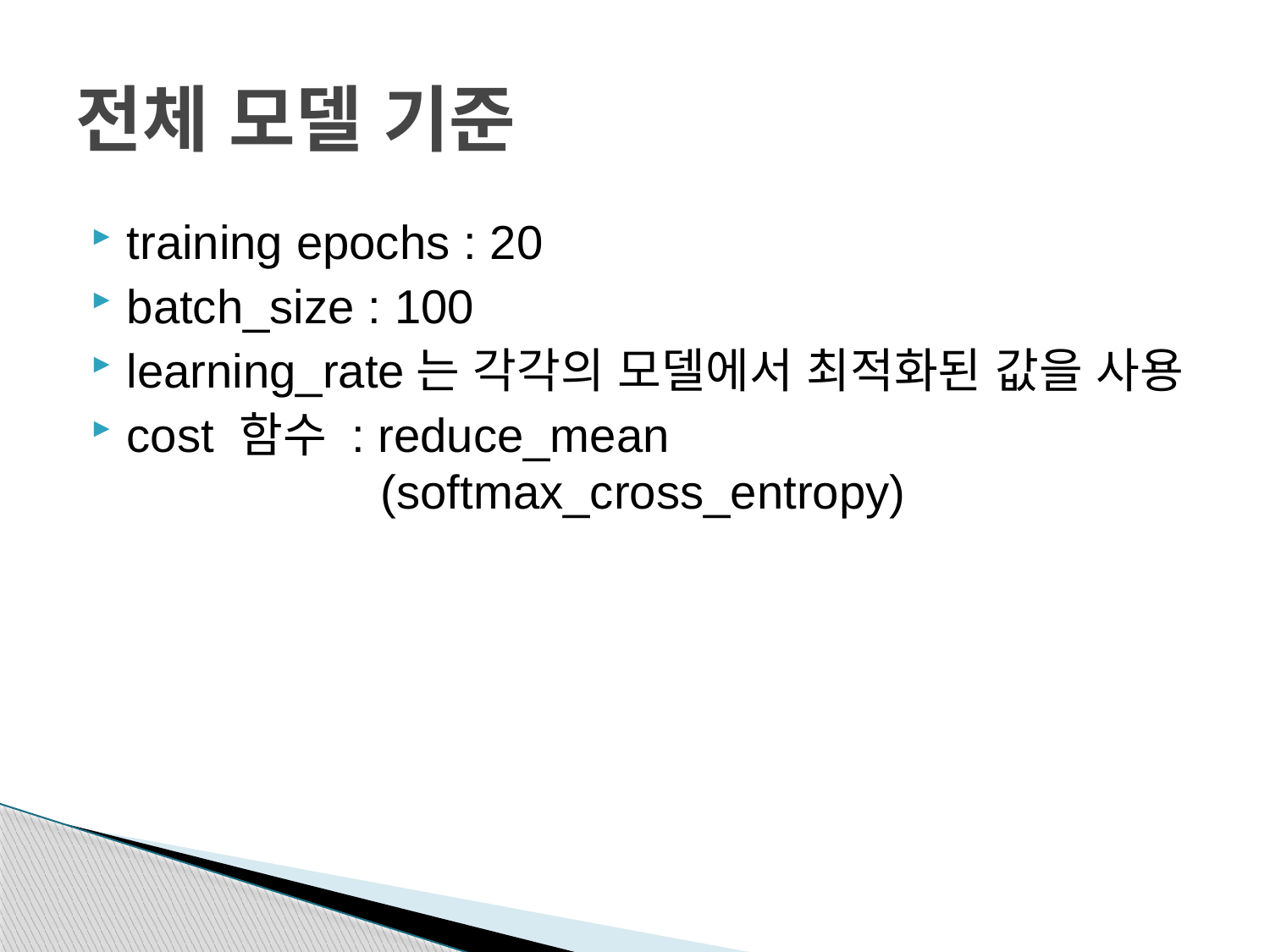

# 전체 모델 기준
training epochs : 20
batch_size : 100
learning_rate는 각각의 모델에서 최적화된 값을 사용
cost 함수 : reduce_mean 						(softmax_cross_entropy)